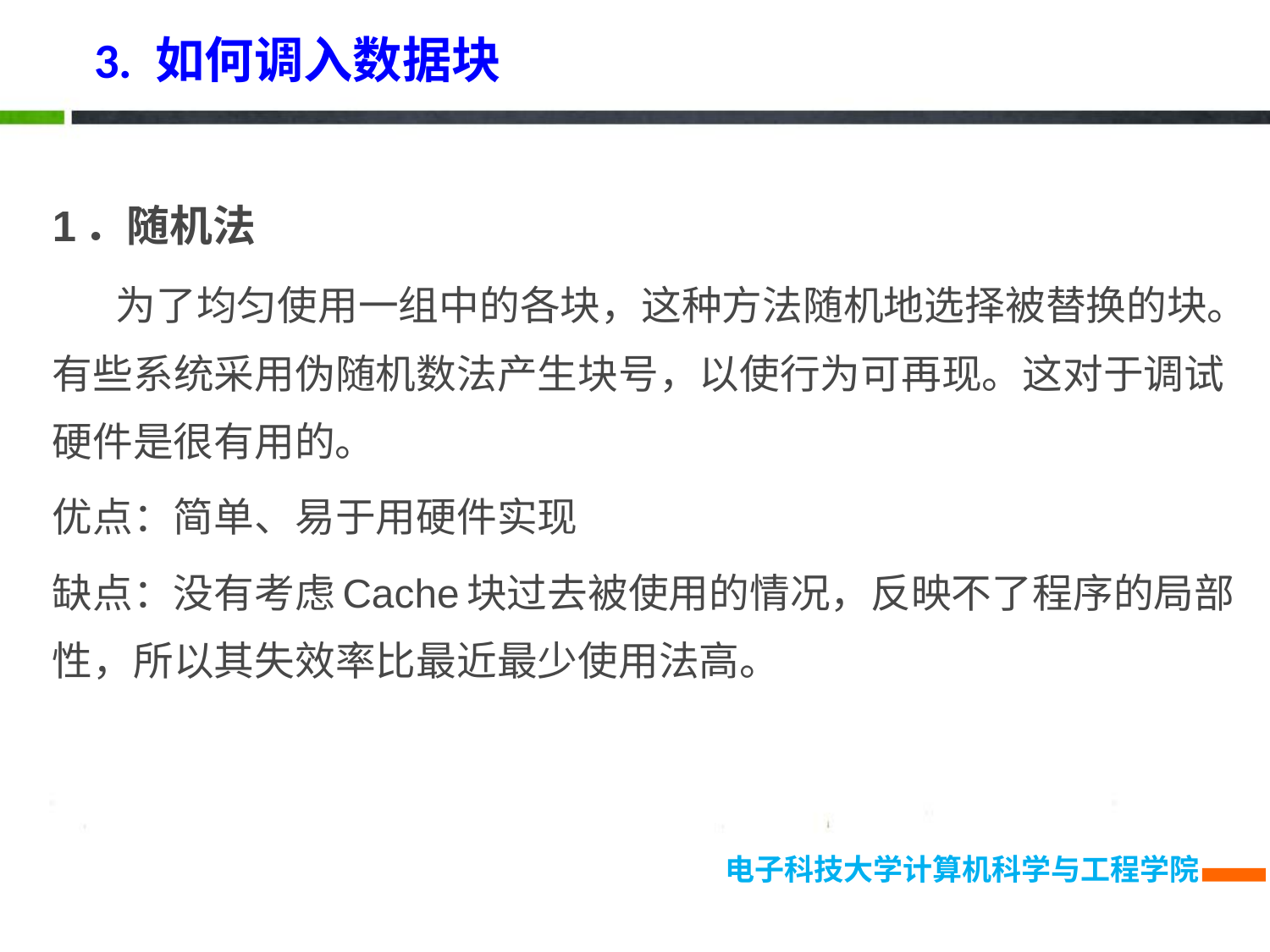

3. 如何调入数据块
1．随机法
      为了均匀使用一组中的各块，这种方法随机地选择被替换的块。有些系统采用伪随机数法产生块号，以使行为可再现。这对于调试硬件是很有用的。
优点：简单、易于用硬件实现
缺点：没有考虑Cache块过去被使用的情况，反映不了程序的局部性，所以其失效率比最近最少使用法高。
35